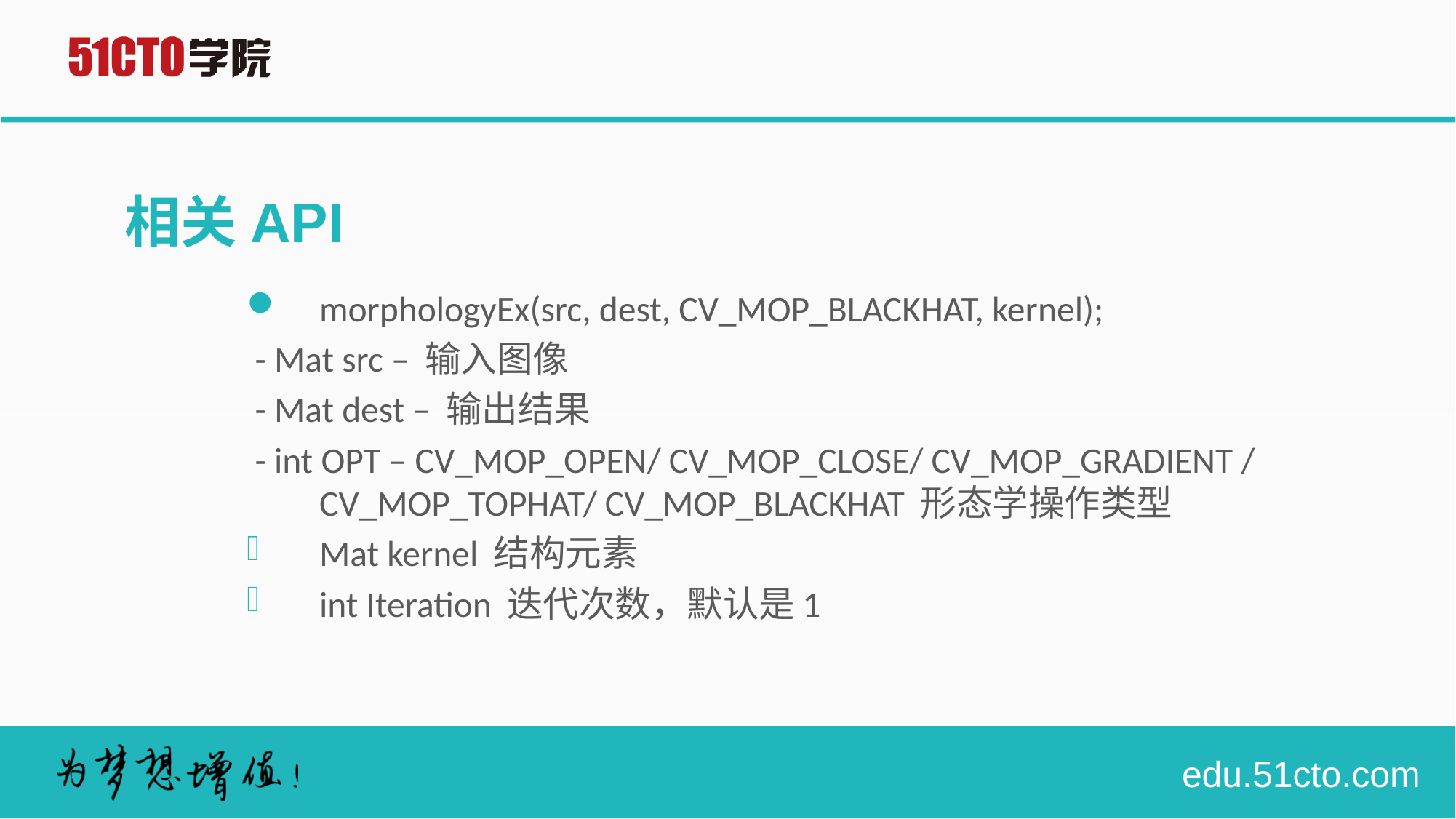

# 相关API
morphologyEx(src, dest, CV_MOP_BLACKHAT, kernel);
 - Mat src – 输入图像
 - Mat dest – 输出结果
 - int OPT – CV_MOP_OPEN/ CV_MOP_CLOSE/ CV_MOP_GRADIENT / CV_MOP_TOPHAT/ CV_MOP_BLACKHAT 形态学操作类型
Mat kernel 结构元素
int Iteration 迭代次数，默认是1